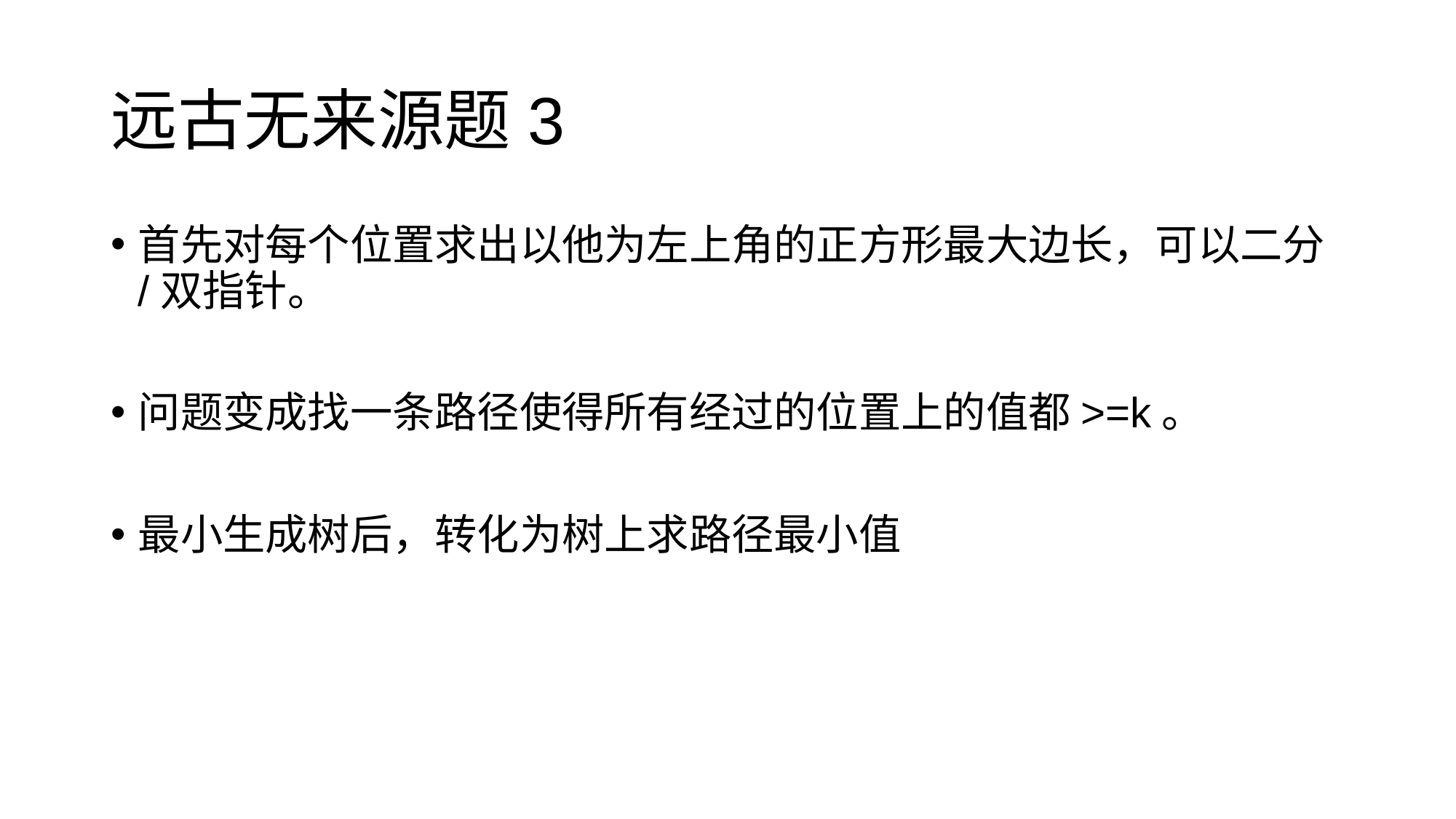

# 远古无来源题3
首先对每个位置求出以他为左上角的正方形最大边长，可以二分/双指针。

问题变成找一条路径使得所有经过的位置上的值都>=k。

最小生成树后，转化为树上求路径最小值